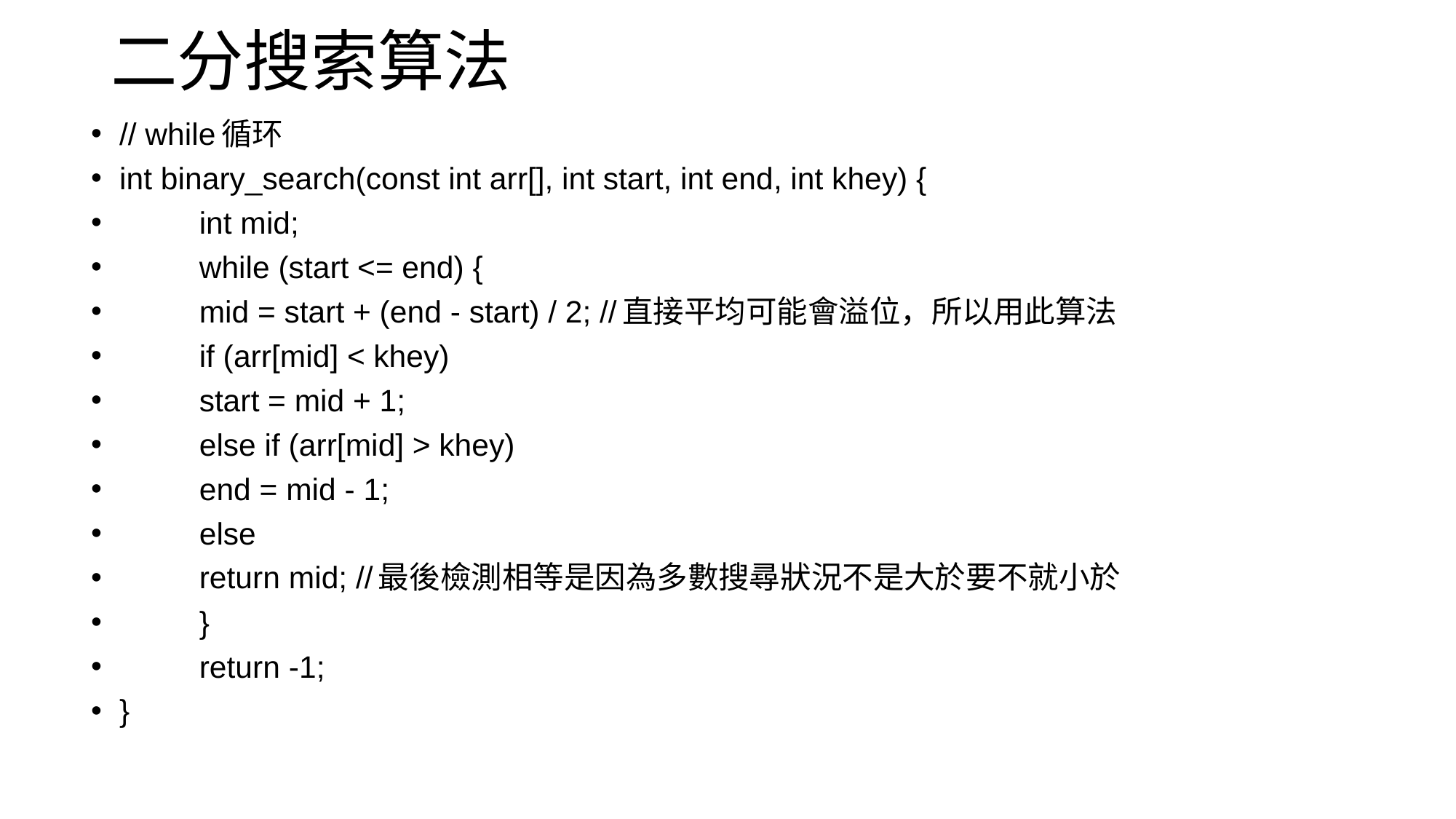

# 二分搜索算法
// while循环
int binary_search(const int arr[], int start, int end, int khey) {
	int mid;
	while (start <= end) {
		mid = start + (end - start) / 2; //直接平均可能會溢位，所以用此算法
		if (arr[mid] < khey)
			start = mid + 1;
		else if (arr[mid] > khey)
			end = mid - 1;
		else
			return mid; //最後檢測相等是因為多數搜尋狀況不是大於要不就小於
	}
	return -1;
}